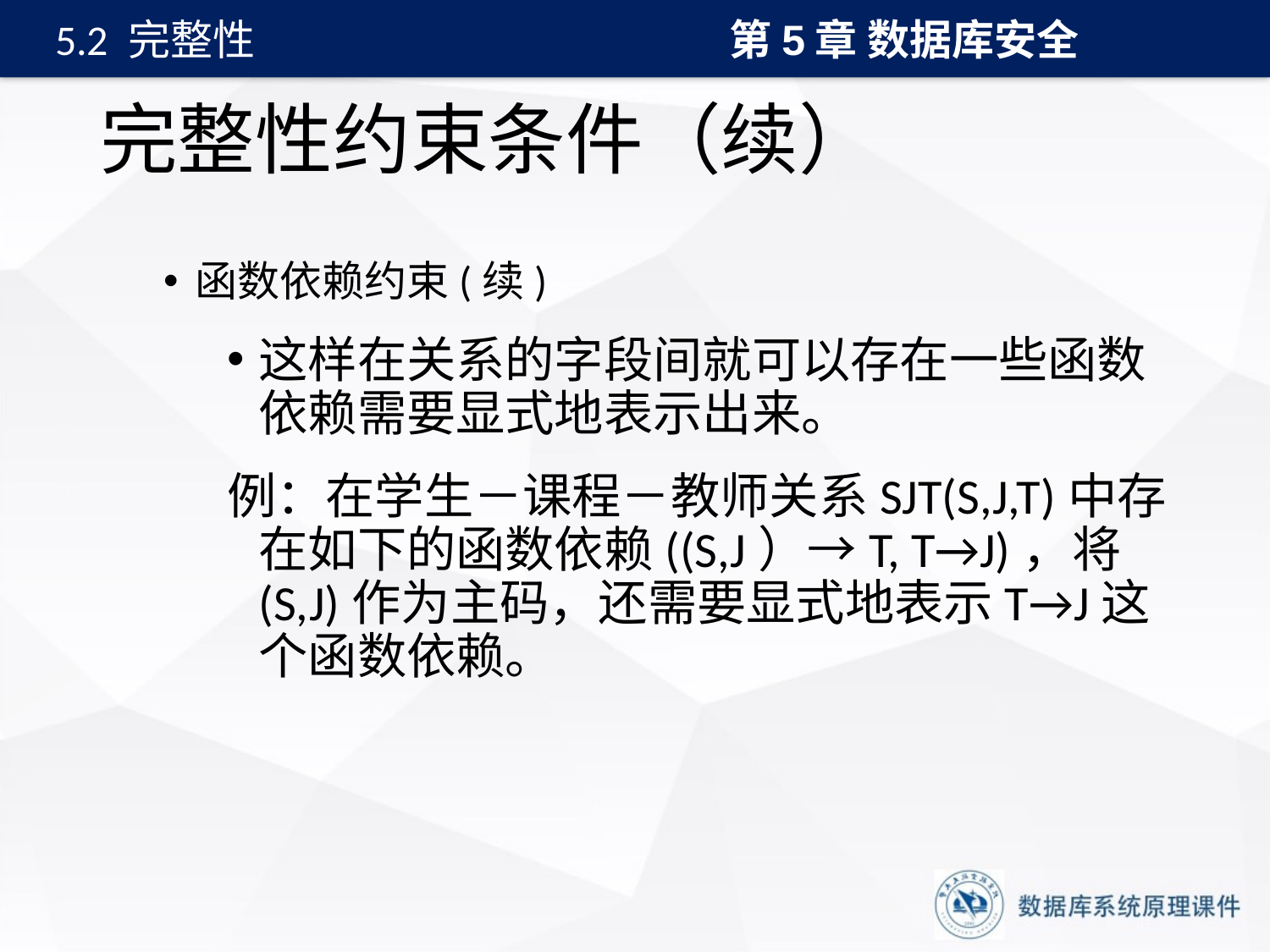

第5章 数据库安全
5.2 完整性
# 完整性约束条件（续）
函数依赖约束(续)
这样在关系的字段间就可以存在一些函数依赖需要显式地表示出来。
例：在学生－课程－教师关系SJT(S,J,T)中存在如下的函数依赖((S,J）→T, T→J)，将(S,J)作为主码，还需要显式地表示T→J这个函数依赖。